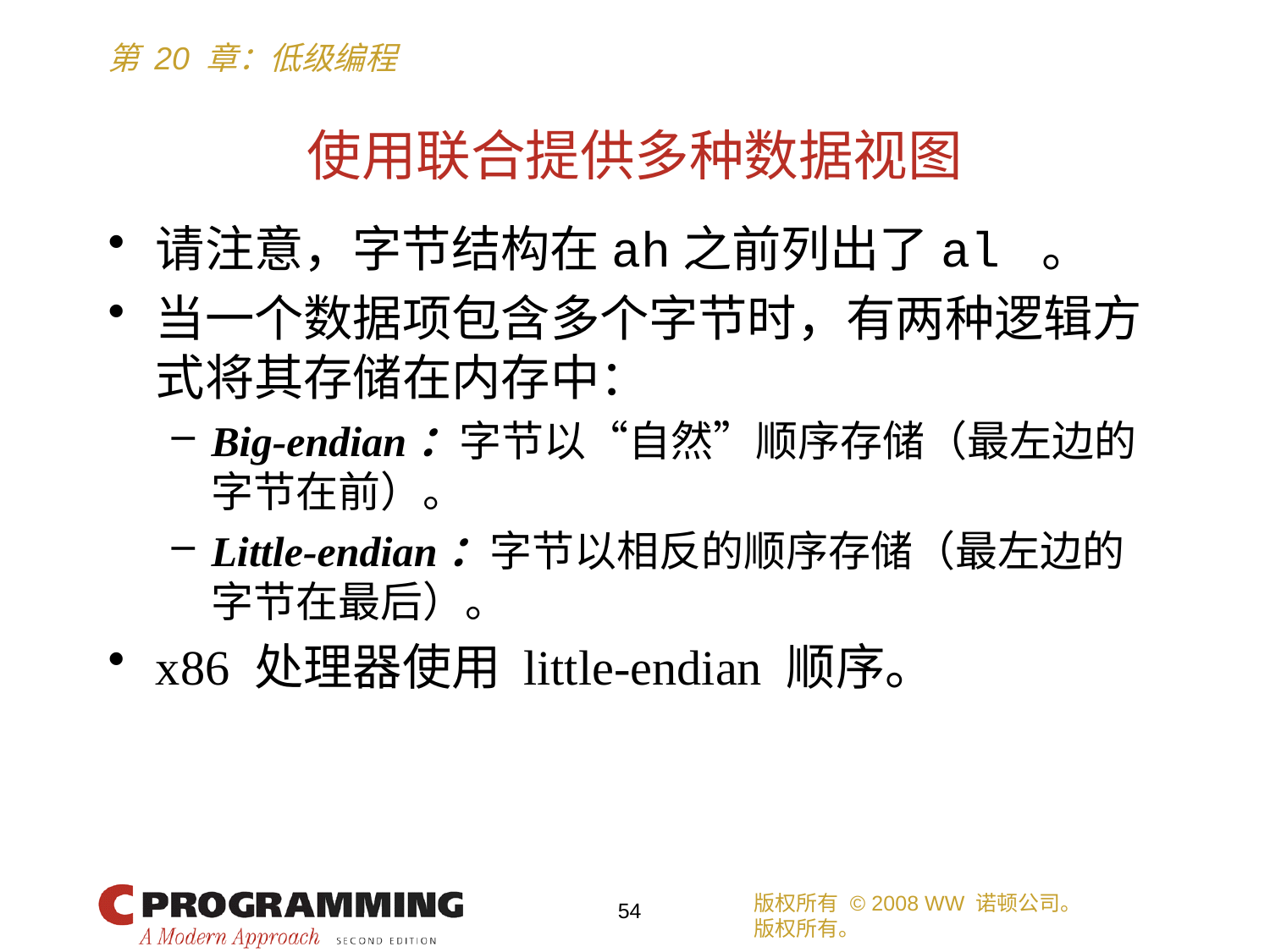

# 使用联合提供多种数据视图
请注意，字节结构在ah之前列出了al 。
当一个数据项包含多个字节时，有两种逻辑方式将其存储在内存中：
Big-endian：字节以“自然”顺序存储（最左边的字节在前）。
Little-endian：字节以相反的顺序存储（最左边的字节在最后）。
x86 处理器使用 little-endian 顺序。
版权所有 © 2008 WW 诺顿公司。
版权所有。
54